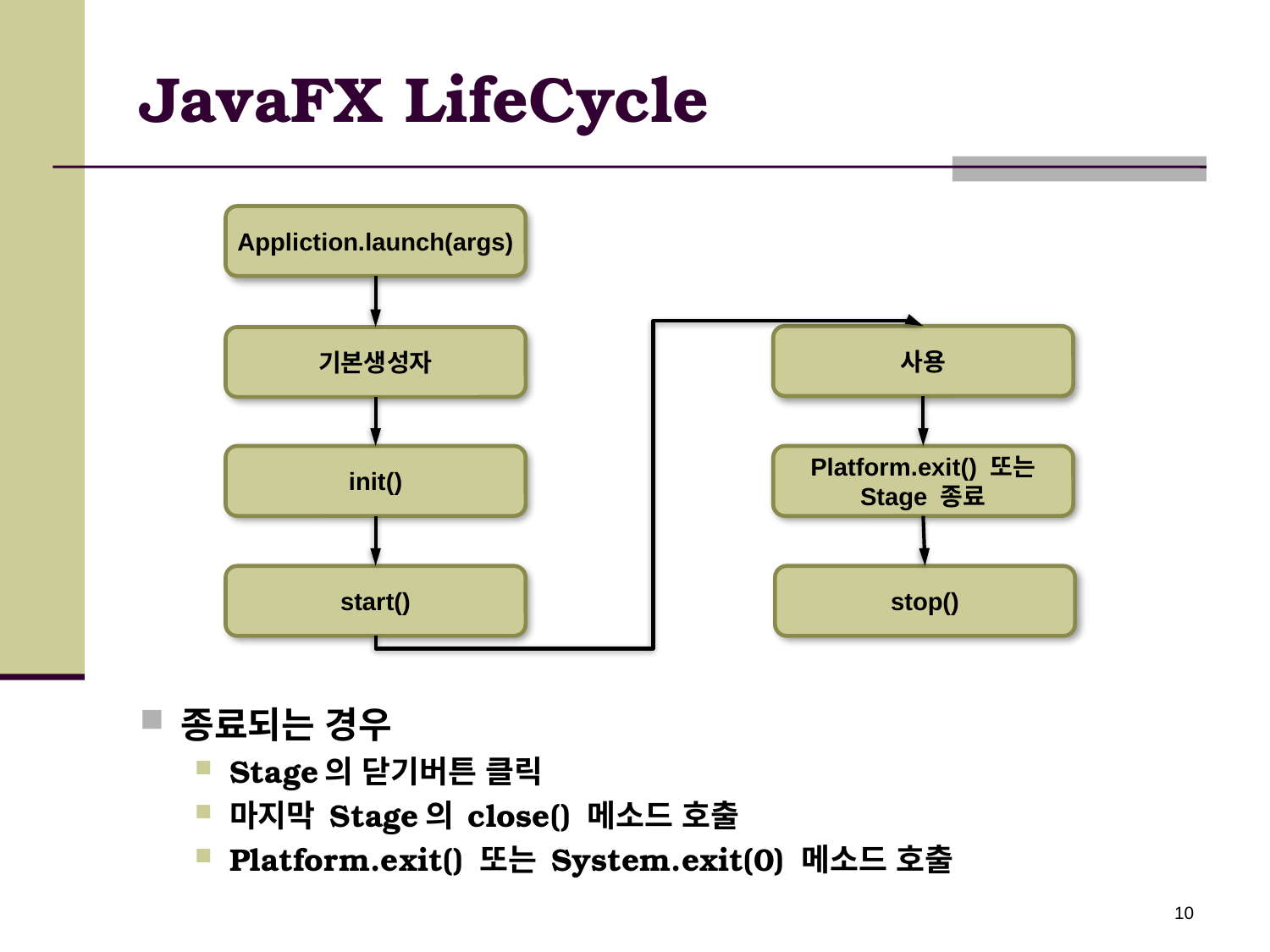

# JavaFX LifeCycle
Appliction.launch(args)
사용
기본생성자
init()
Platform.exit() 또는
Stage 종료
start()
stop()
종료되는 경우
Stage의 닫기버튼 클릭
마지막 Stage의 close() 메소드 호출
Platform.exit() 또는 System.exit(0) 메소드 호출
10